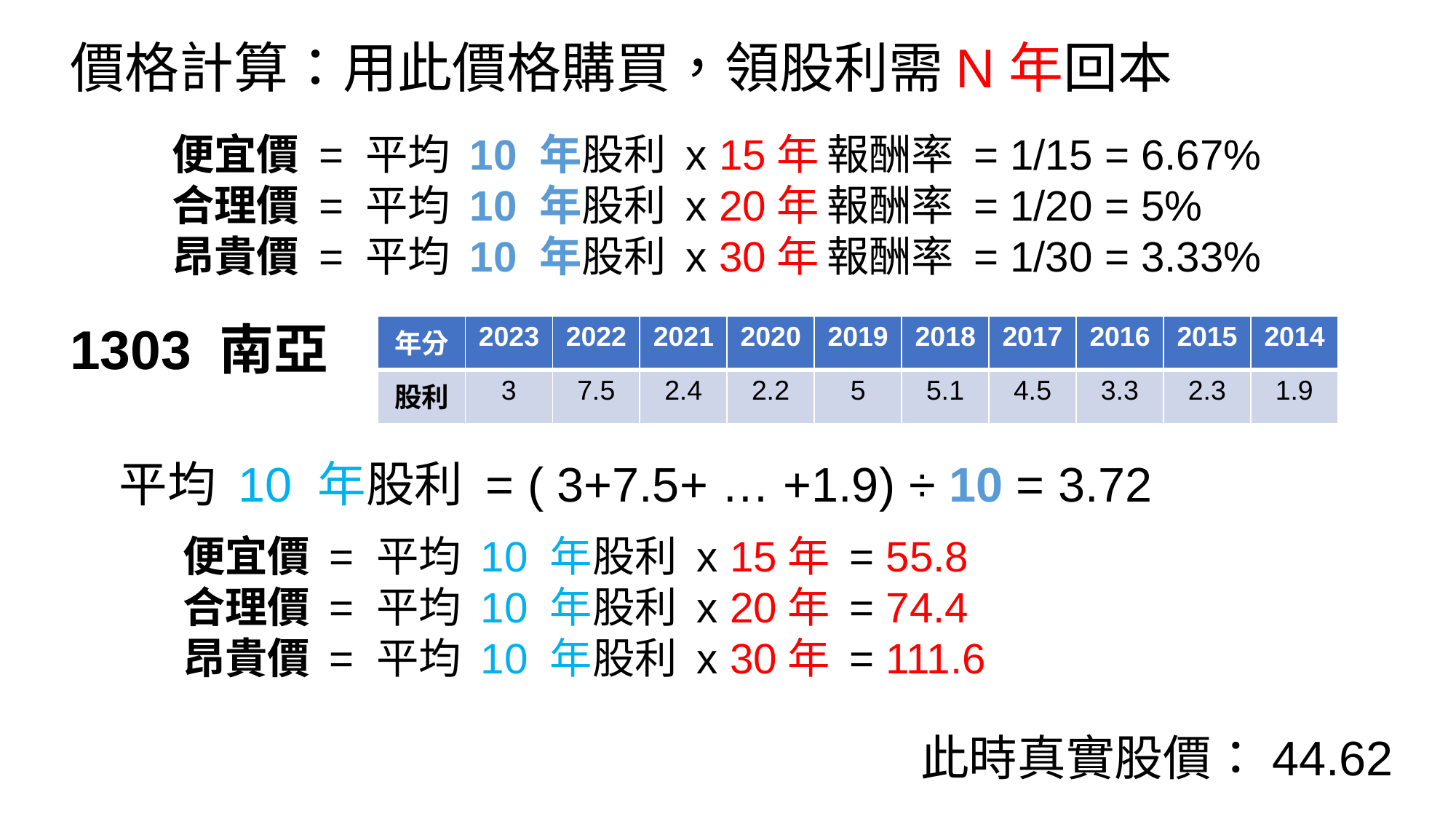

價格計算：用此價格購買，領股利需N年回本
便宜價 = 平均 10 年股利 x 15年	報酬率 = 1/15 = 6.67%
合理價 = 平均 10 年股利 x 20年	報酬率 = 1/20 = 5%
昂貴價 = 平均 10 年股利 x 30年	報酬率 = 1/30 = 3.33%

1303 南亞
| 年分 | 2023 | 2022 | 2021 | 2020 | 2019 | 2018 | 2017 | 2016 | 2015 | 2014 |
| --- | --- | --- | --- | --- | --- | --- | --- | --- | --- | --- |
| 股利 | 3 | 7.5 | 2.4 | 2.2 | 5 | 5.1 | 4.5 | 3.3 | 2.3 | 1.9 |
平均 10 年股利 = ( 3+7.5+ … +1.9) ÷ 10 = 3.72
便宜價 = 平均 10 年股利 x 15年 = 55.8
合理價 = 平均 10 年股利 x 20年 = 74.4
昂貴價 = 平均 10 年股利 x 30年 = 111.6

此時真實股價：44.62